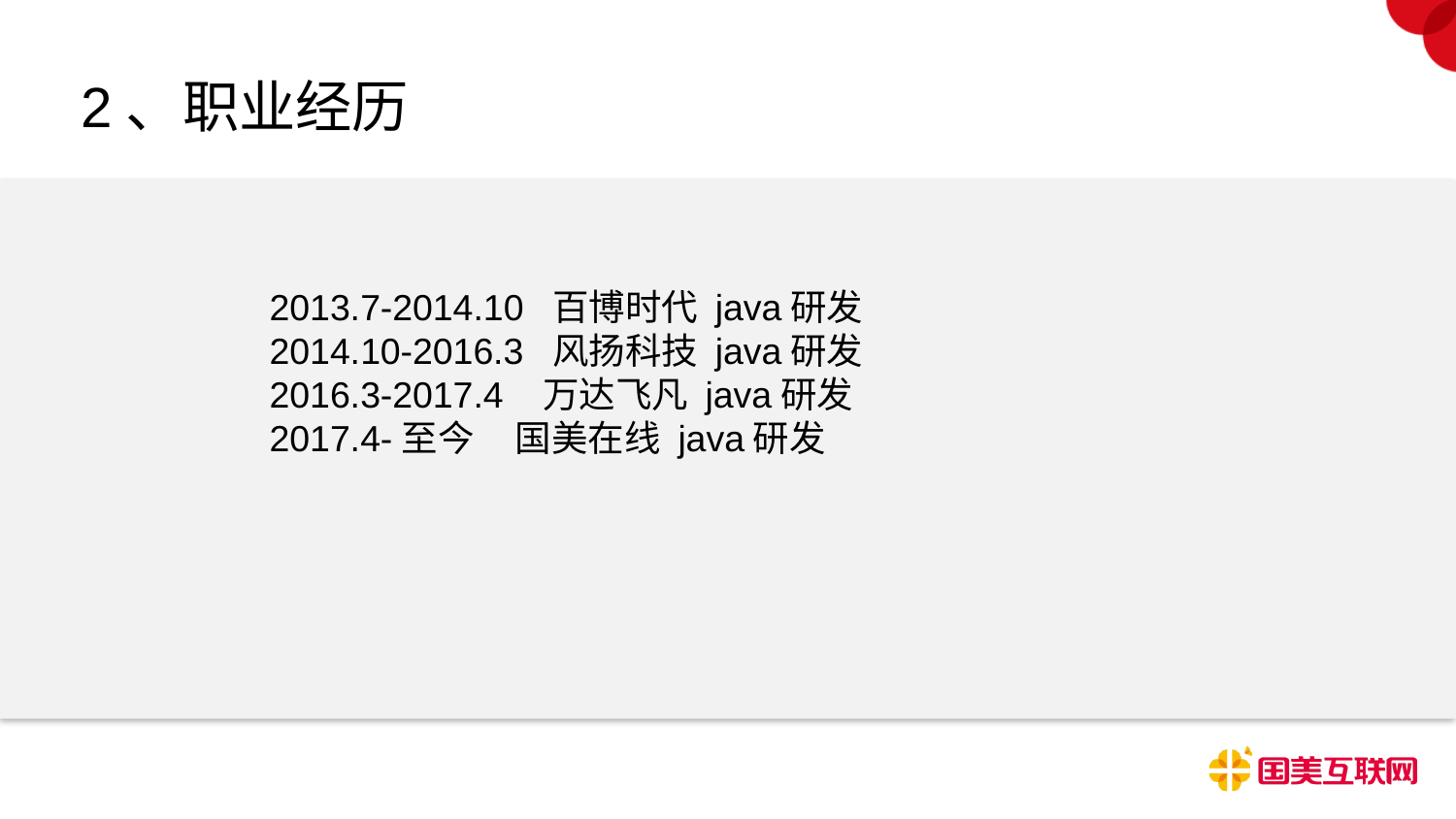

# 2、职业经历
2013.7-2014.10  百博时代 java研发
2014.10-2016.3  风扬科技 java研发
2016.3-2017.4   万达飞凡 java研发
2017.4-至今     国美在线 java研发